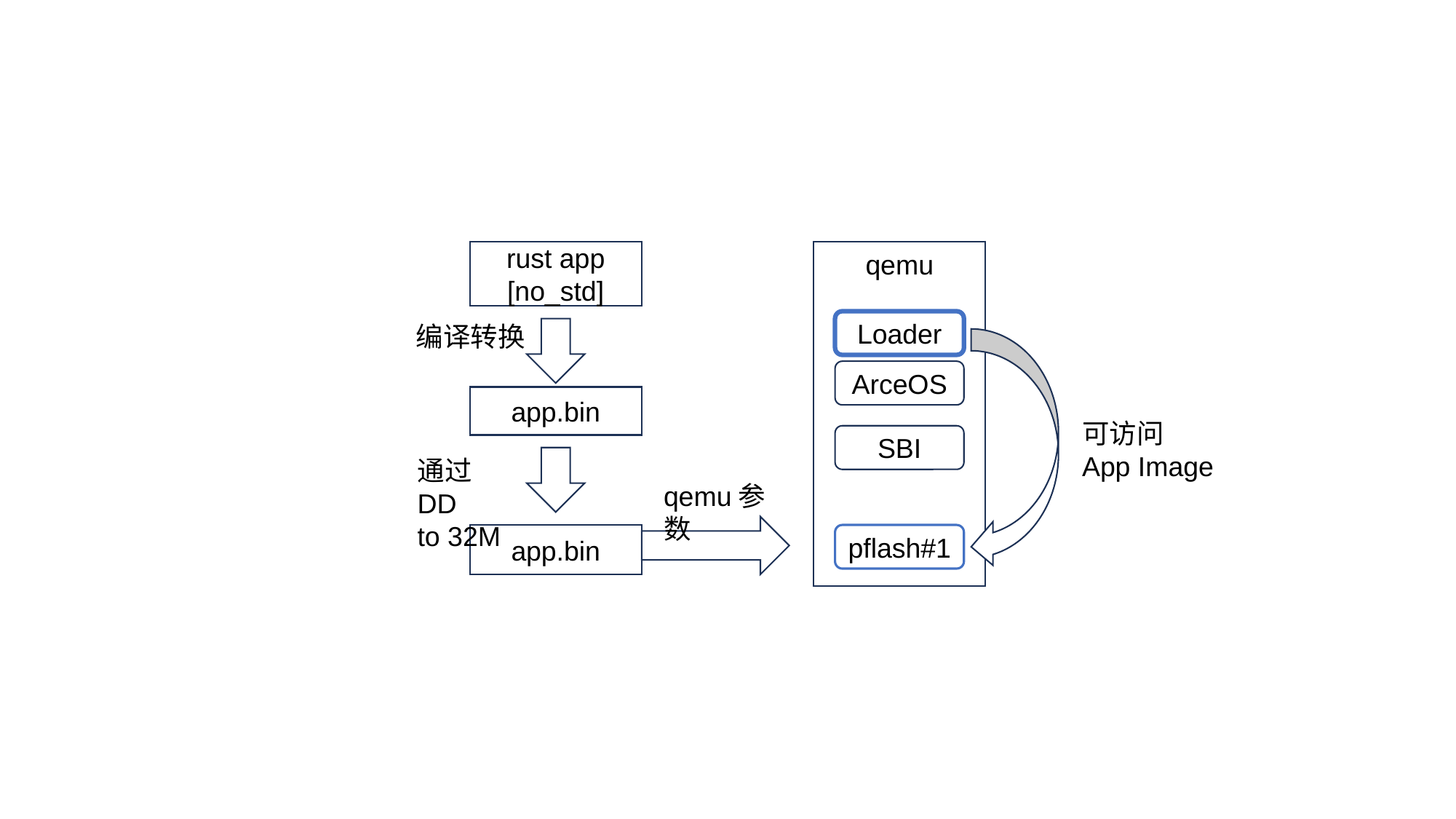

rust app
[no_std]
qemu
Loader
编译转换

ArceOS
app.bin
可访问
App Image
SBI

通过DD
to 32M
qemu参数

app.bin
pflash#1